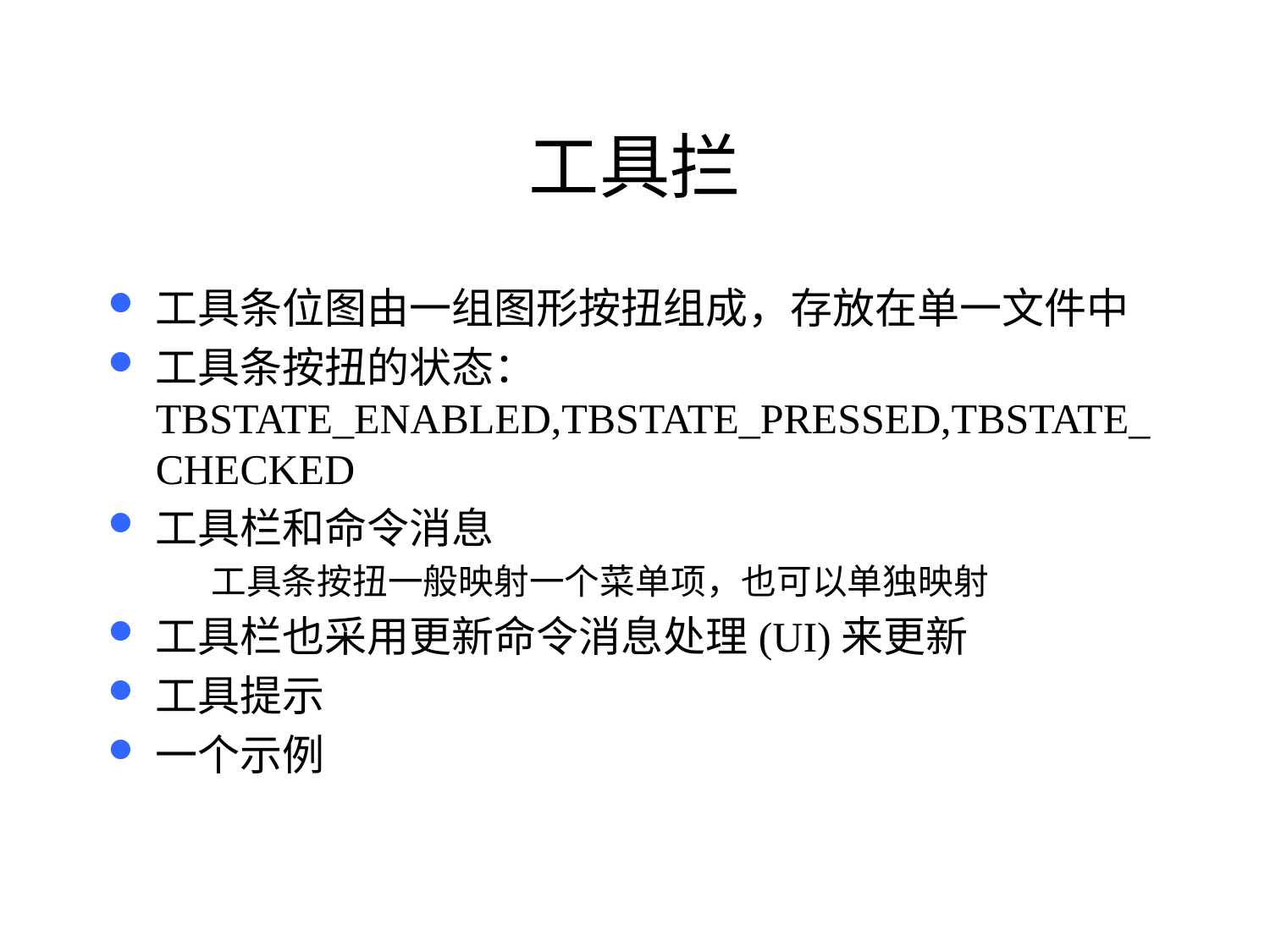

# 工具拦
工具条位图由一组图形按扭组成，存放在单一文件中
工具条按扭的状态：TBSTATE_ENABLED,TBSTATE_PRESSED,TBSTATE_CHECKED
工具栏和命令消息
工具条按扭一般映射一个菜单项，也可以单独映射
工具栏也采用更新命令消息处理(UI)来更新
工具提示
一个示例
108